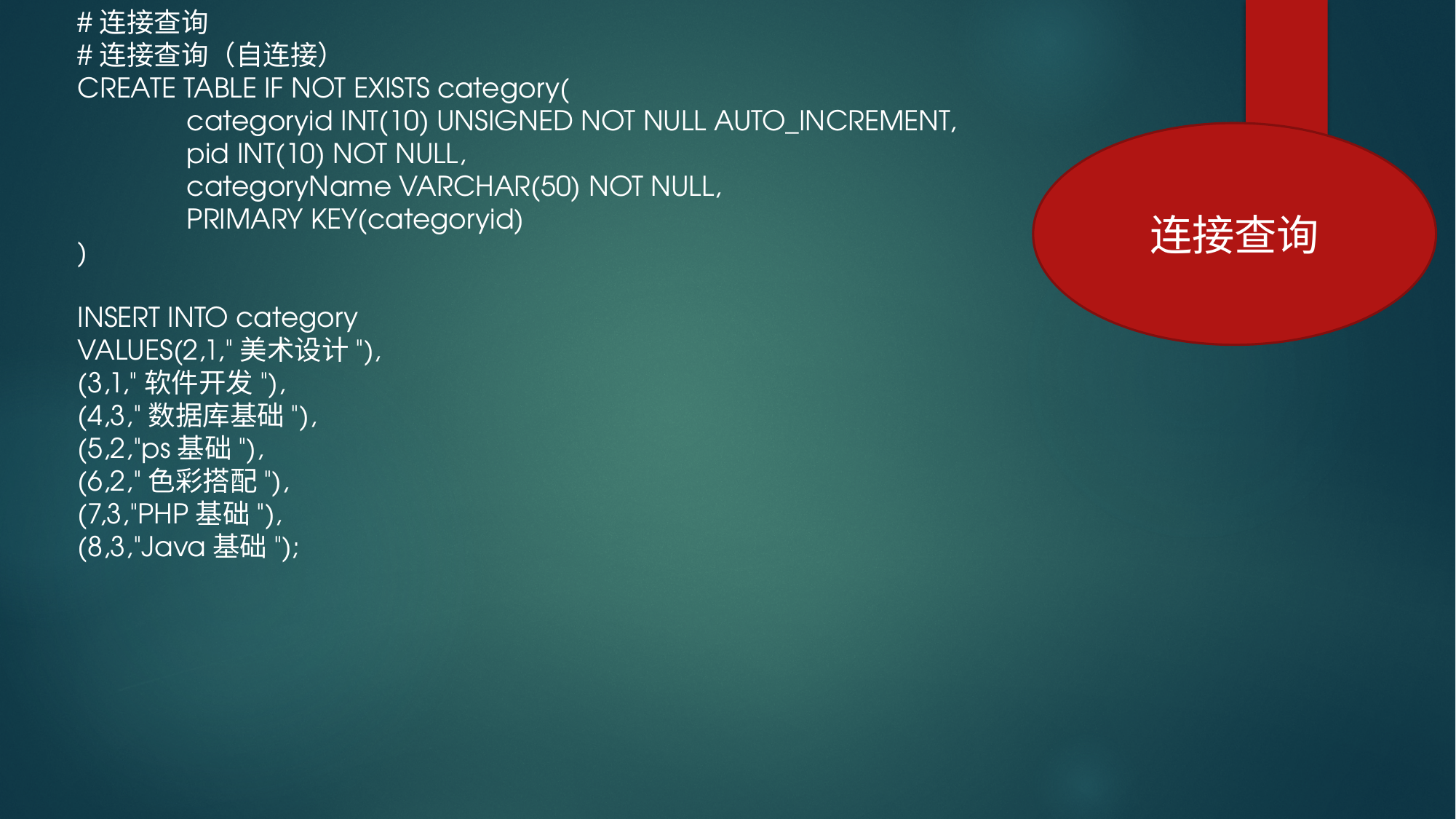

#连接查询
#连接查询（自连接）
CREATE TABLE IF NOT EXISTS category(
	categoryid INT(10) UNSIGNED NOT NULL AUTO_INCREMENT,
	pid INT(10) NOT NULL,
	categoryName VARCHAR(50) NOT NULL,
	PRIMARY KEY(categoryid)
)

INSERT INTO category
VALUES(2,1,"美术设计"),
(3,1,"软件开发"),
(4,3,"数据库基础"),
(5,2,"ps基础"),
(6,2,"色彩搭配"),
(7,3,"PHP基础"),
(8,3,"Java基础");

连接查询